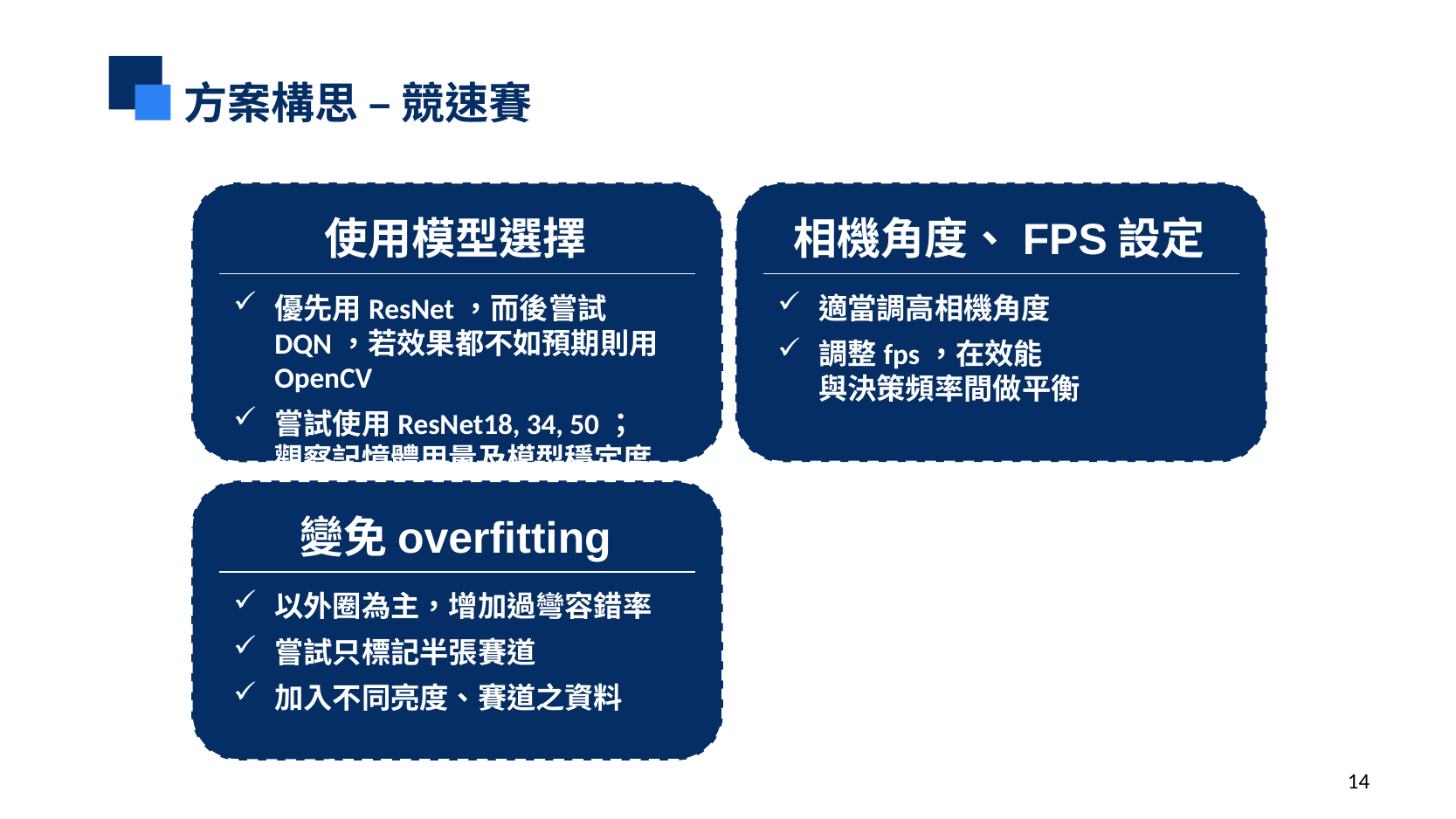

方案構思 – 競速賽

使用模型選擇
優先用ResNet，而後嘗試DQN，若效果都不如預期則用OpenCV
嘗試使用ResNet18, 34, 50；
觀察記憶體用量及模型穩定度

相機角度、FPS設定
適當調高相機角度
調整fps，在效能
與決策頻率間做平衡

變免overfitting
以外圈為主，增加過彎容錯率
嘗試只標記半張賽道
加入不同亮度、賽道之資料
14